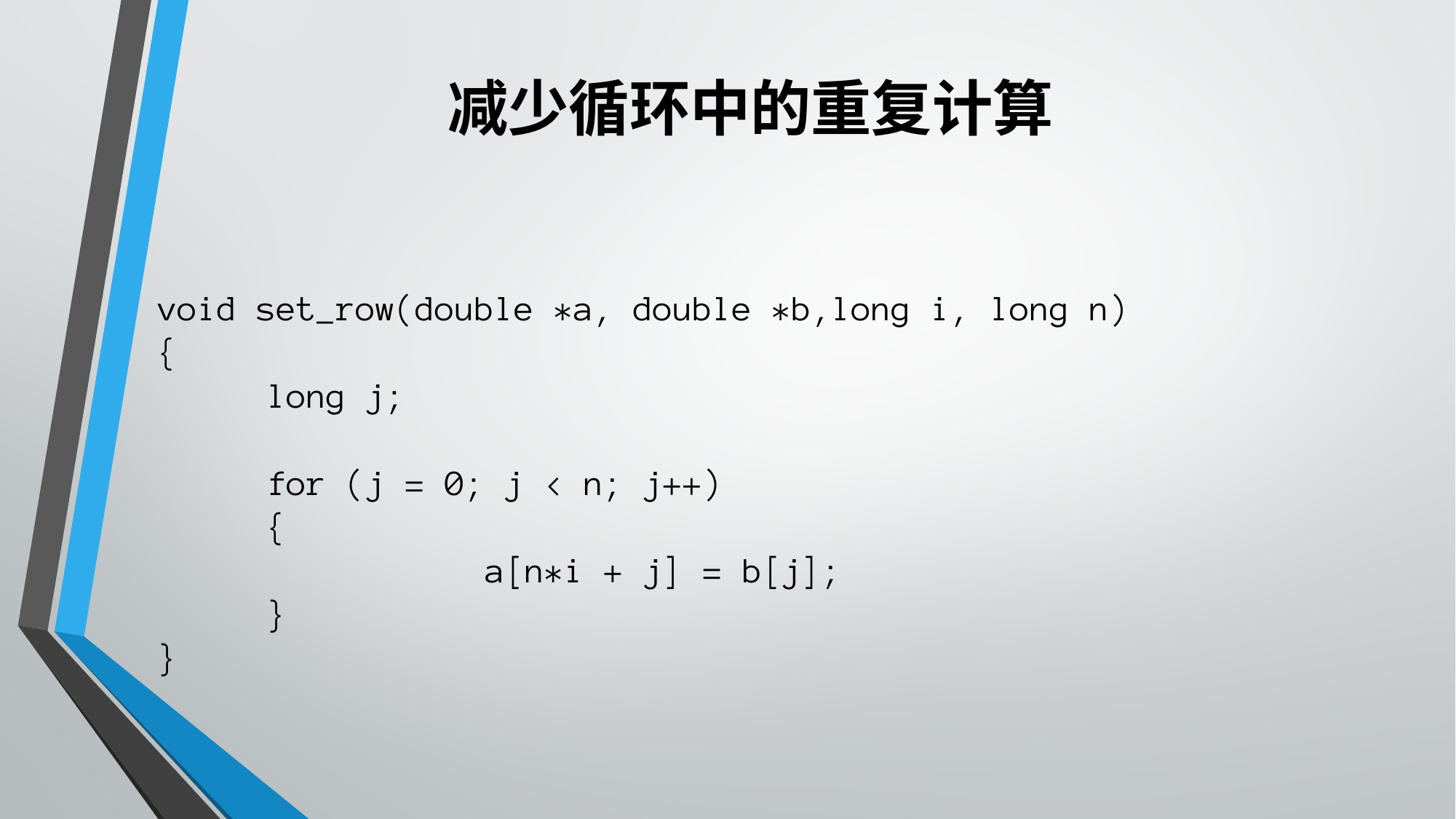

# 减少循环中的重复计算

void set_row(double *a, double *b,long i, long n)
{
	long j;

	for (j = 0; j < n; j++)
	{
			a[n*i + j] = b[j];
	}
}